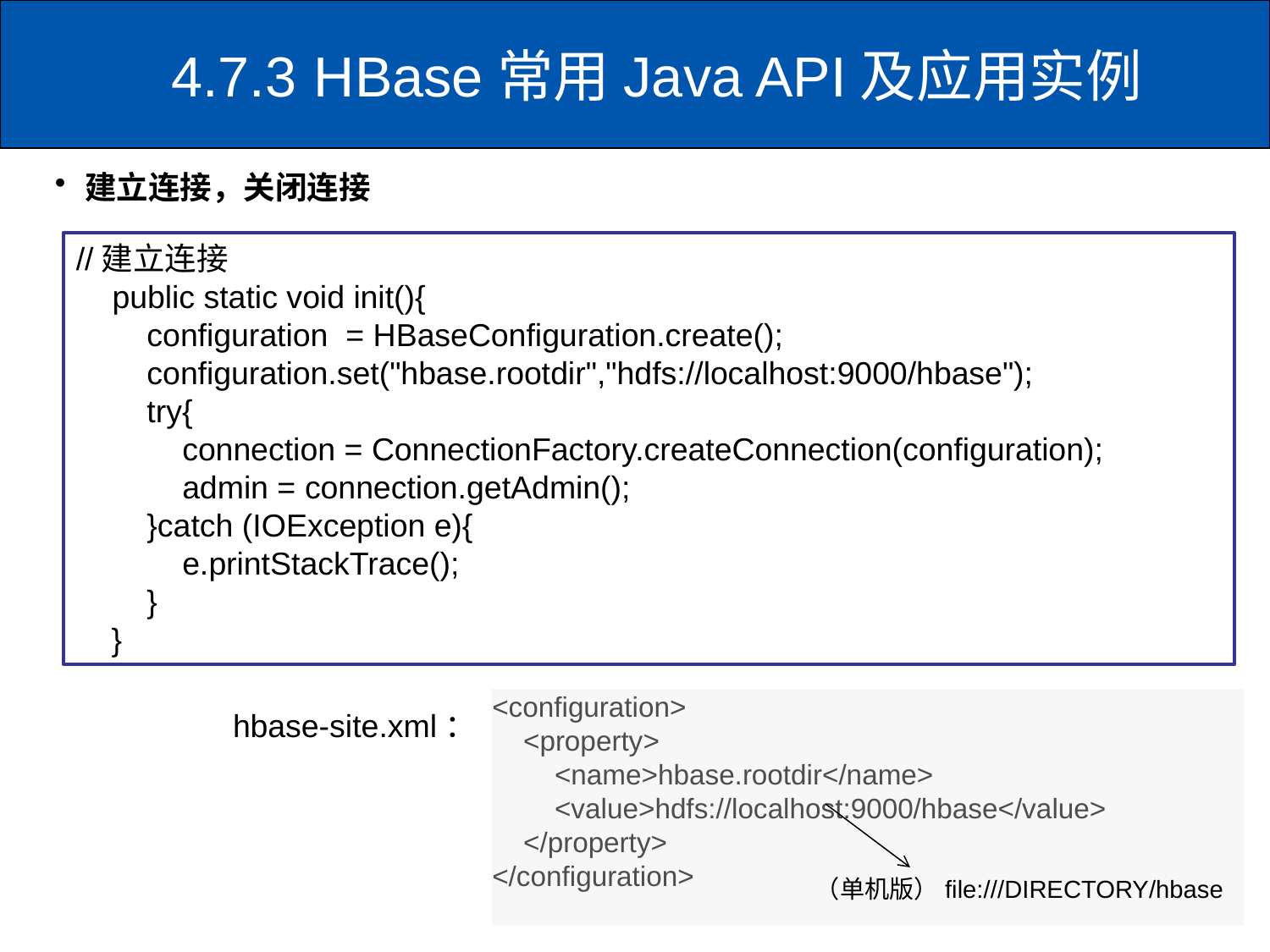

# 4.7.3	 HBase常用Java API及应用实例
建立连接，关闭连接
//建立连接
    public static void init(){
        configuration  = HBaseConfiguration.create();
        configuration.set("hbase.rootdir","hdfs://localhost:9000/hbase");
        try{
            connection = ConnectionFactory.createConnection(configuration);
            admin = connection.getAdmin();
        }catch (IOException e){
            e.printStackTrace();
        }
    }
<configuration>
    <property>
        <name>hbase.rootdir</name>
        <value>hdfs://localhost:9000/hbase</value>
    </property>
</configuration>
hbase-site.xml：
（单机版）file:///DIRECTORY/hbase